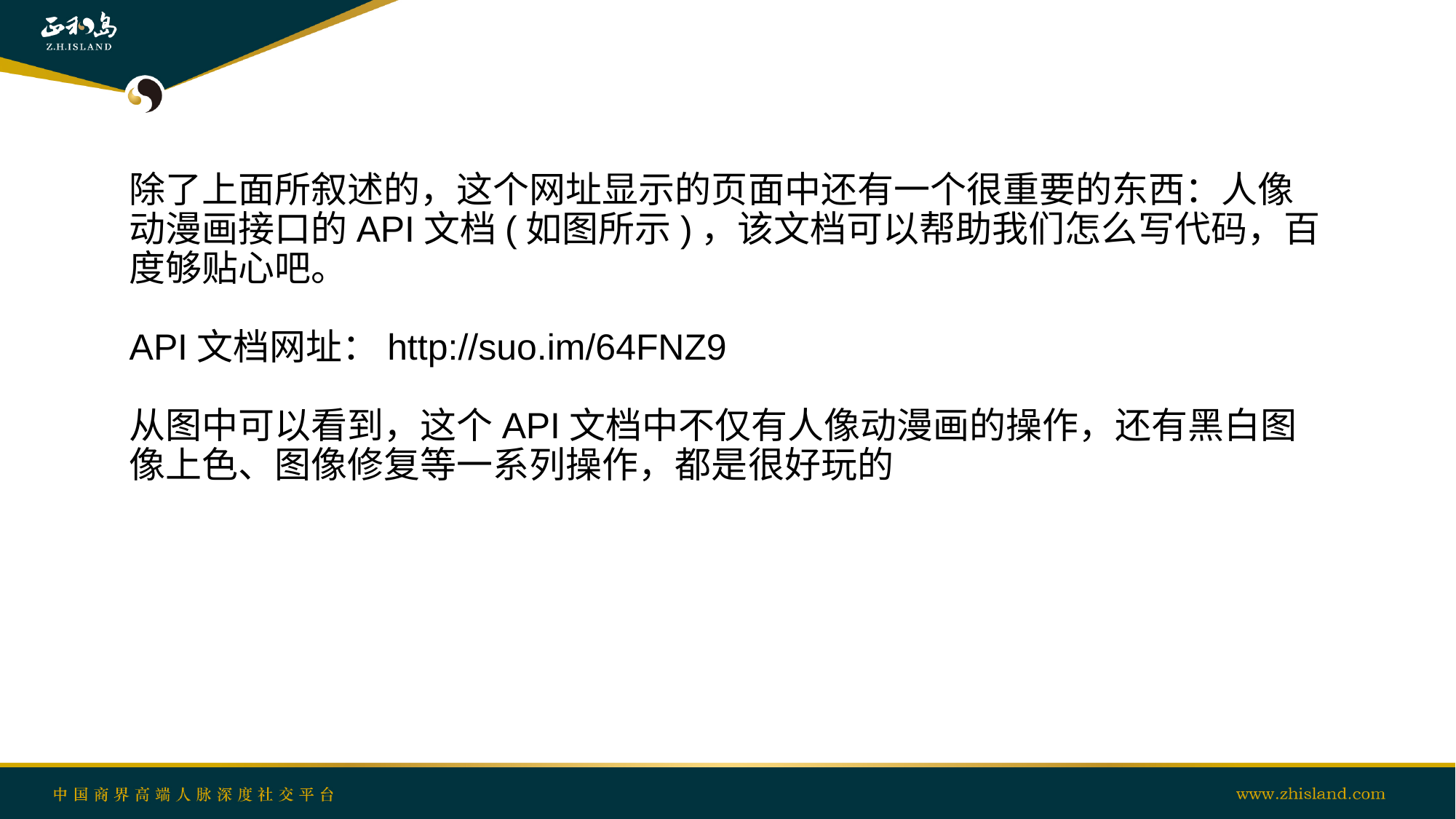

# 除了上面所叙述的，这个网址显示的页面中还有一个很重要的东西：人像动漫画接口的API文档(如图所示)，该文档可以帮助我们怎么写代码，百度够贴心吧。 API文档网址：http://suo.im/64FNZ9 从图中可以看到，这个API文档中不仅有人像动漫画的操作，还有黑白图像上色、图像修复等一系列操作，都是很好玩的